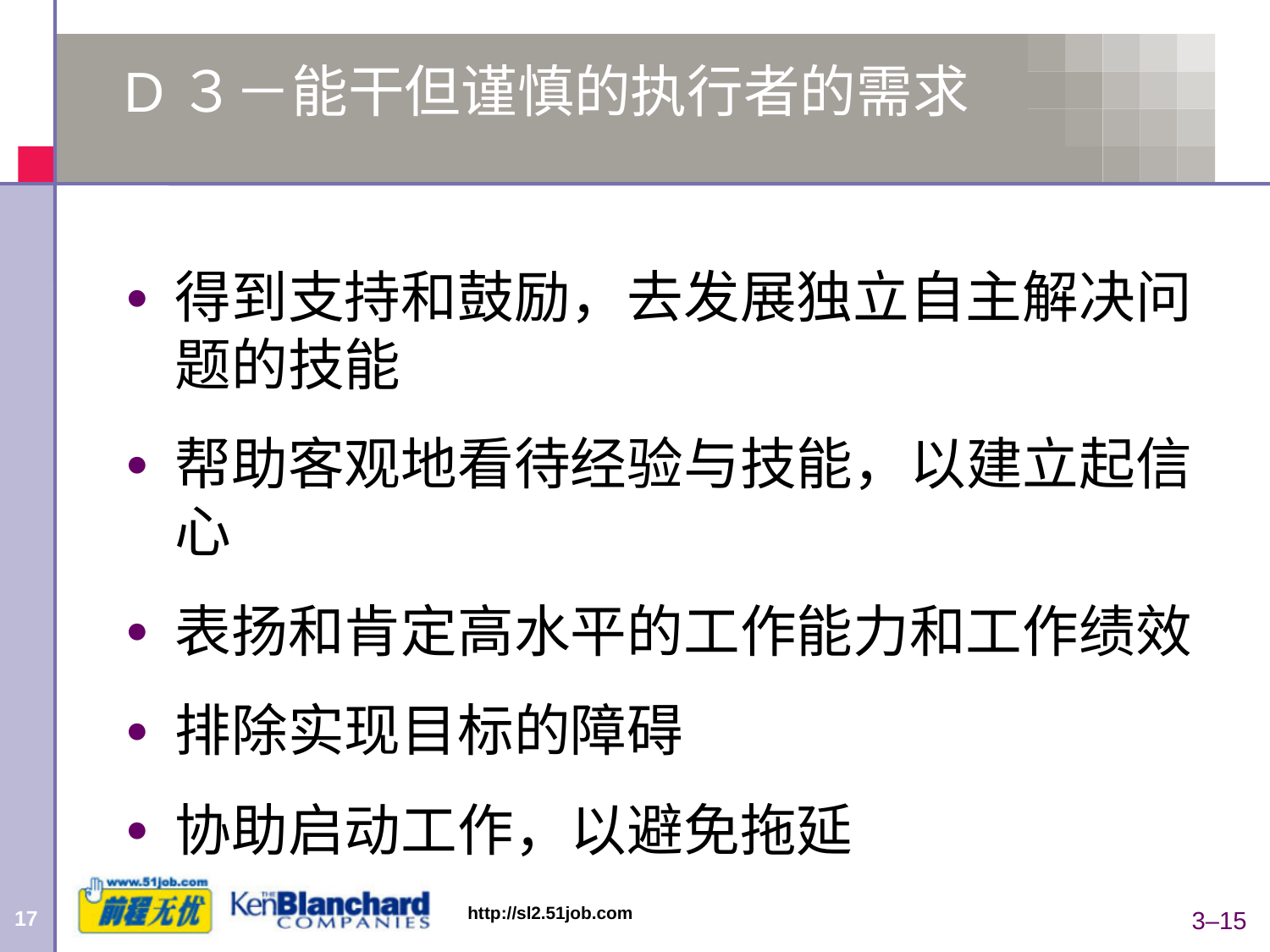

# D３－能干但谨慎的执行者的需求
得到支持和鼓励，去发展独立自主解决问题的技能
帮助客观地看待经验与技能，以建立起信心
表扬和肯定高水平的工作能力和工作绩效
排除实现目标的障碍
协助启动工作，以避免拖延
3–15